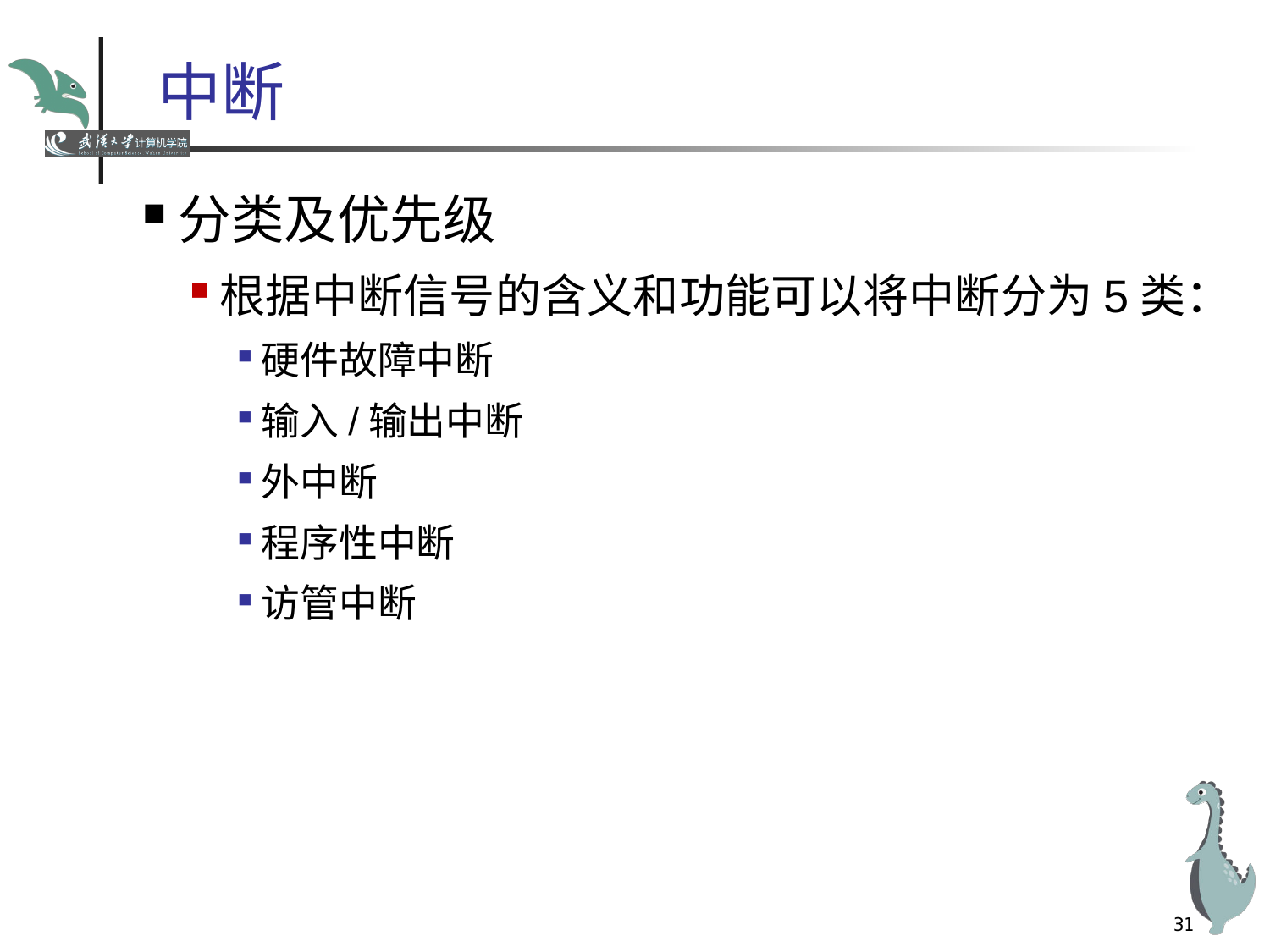

# 中断
分类及优先级
根据中断信号的含义和功能可以将中断分为5类：
硬件故障中断
输入/输出中断
外中断
程序性中断
访管中断
31